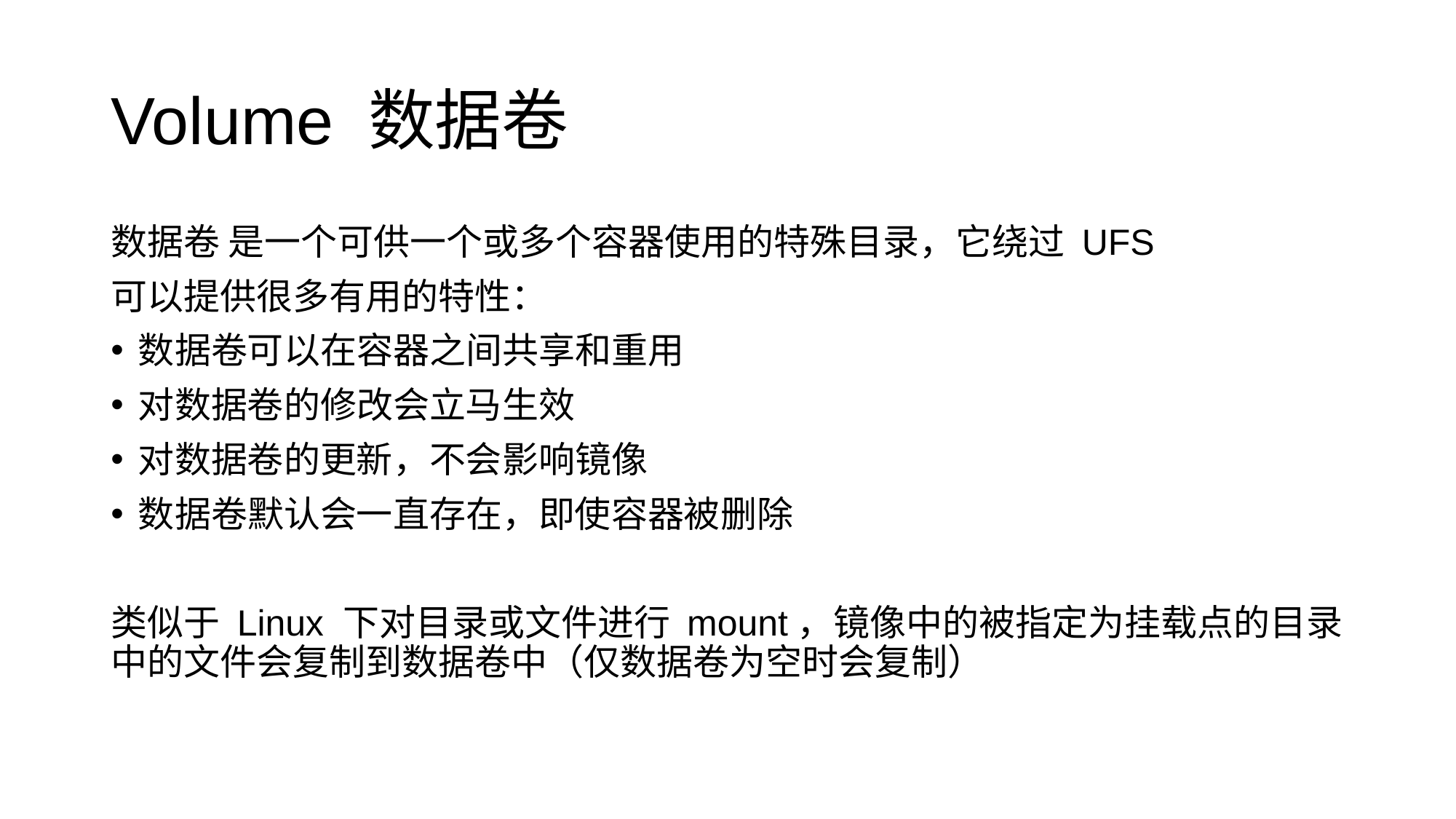

# Volume 数据卷
数据卷 是一个可供一个或多个容器使用的特殊目录，它绕过 UFS
可以提供很多有用的特性：
数据卷可以在容器之间共享和重用
对数据卷的修改会立马生效
对数据卷的更新，不会影响镜像
数据卷默认会一直存在，即使容器被删除

类似于 Linux 下对目录或文件进行 mount，镜像中的被指定为挂载点的目录中的文件会复制到数据卷中（仅数据卷为空时会复制）